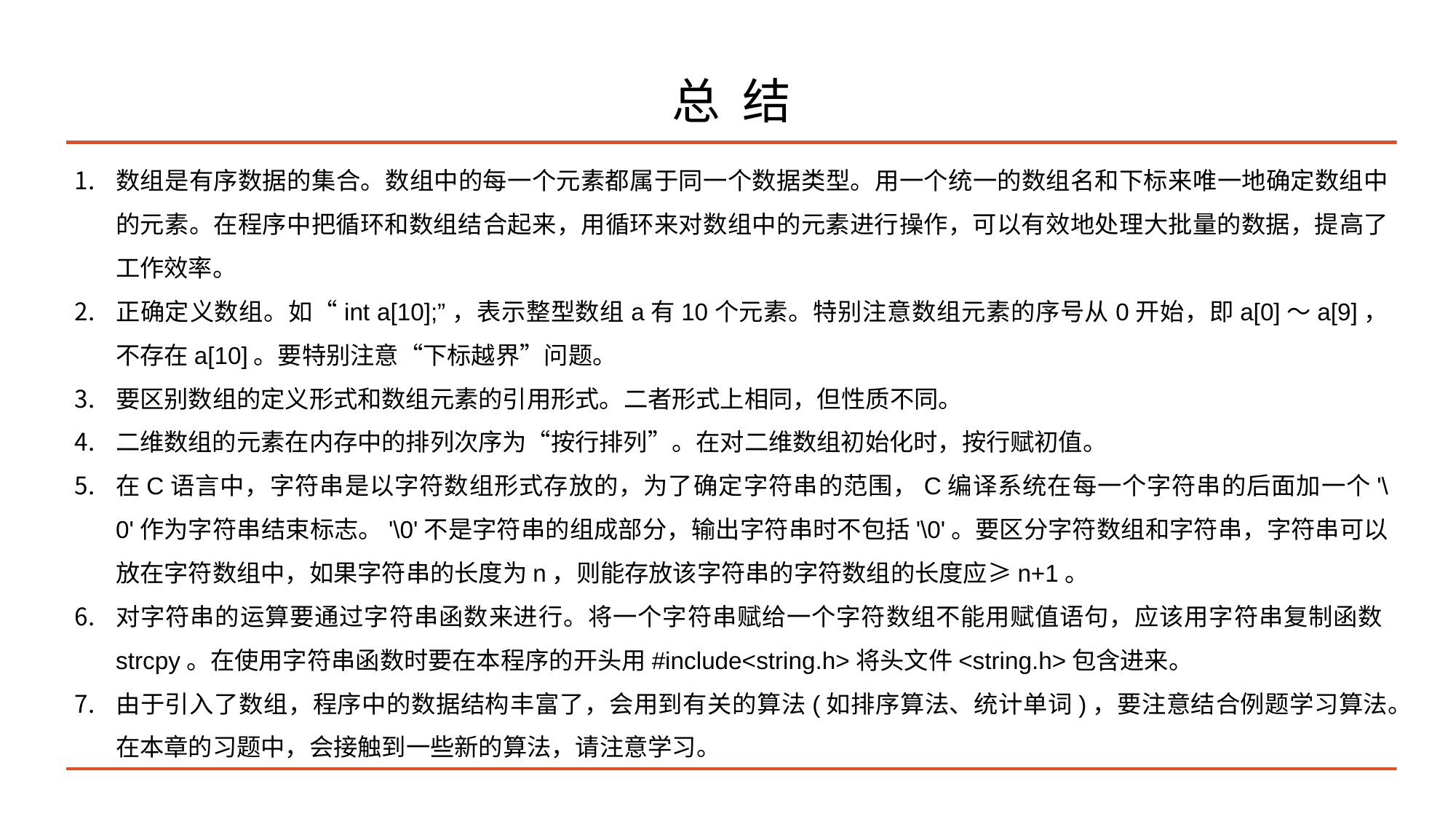

# 总  结
数组是有序数据的集合。数组中的每一个元素都属于同一个数据类型。用一个统一的数组名和下标来唯一地确定数组中的元素。在程序中把循环和数组结合起来，用循环来对数组中的元素进行操作，可以有效地处理大批量的数据，提高了工作效率。
正确定义数组。如“int a[10];”，表示整型数组a有10个元素。特别注意数组元素的序号从0开始，即a[0]～a[9]，不存在a[10]。要特别注意“下标越界”问题。
要区别数组的定义形式和数组元素的引用形式。二者形式上相同，但性质不同。
二维数组的元素在内存中的排列次序为“按行排列”。在对二维数组初始化时，按行赋初值。
在C语言中，字符串是以字符数组形式存放的，为了确定字符串的范围，C编译系统在每一个字符串的后面加一个'\0'作为字符串结束标志。'\0'不是字符串的组成部分，输出字符串时不包括'\0'。要区分字符数组和字符串，字符串可以放在字符数组中，如果字符串的长度为n，则能存放该字符串的字符数组的长度应≥n+1。
对字符串的运算要通过字符串函数来进行。将一个字符串赋给一个字符数组不能用赋值语句，应该用字符串复制函数strcpy。在使用字符串函数时要在本程序的开头用#include<string.h>将头文件<string.h>包含进来。
由于引入了数组，程序中的数据结构丰富了，会用到有关的算法(如排序算法、统计单词)，要注意结合例题学习算法。在本章的习题中，会接触到一些新的算法，请注意学习。